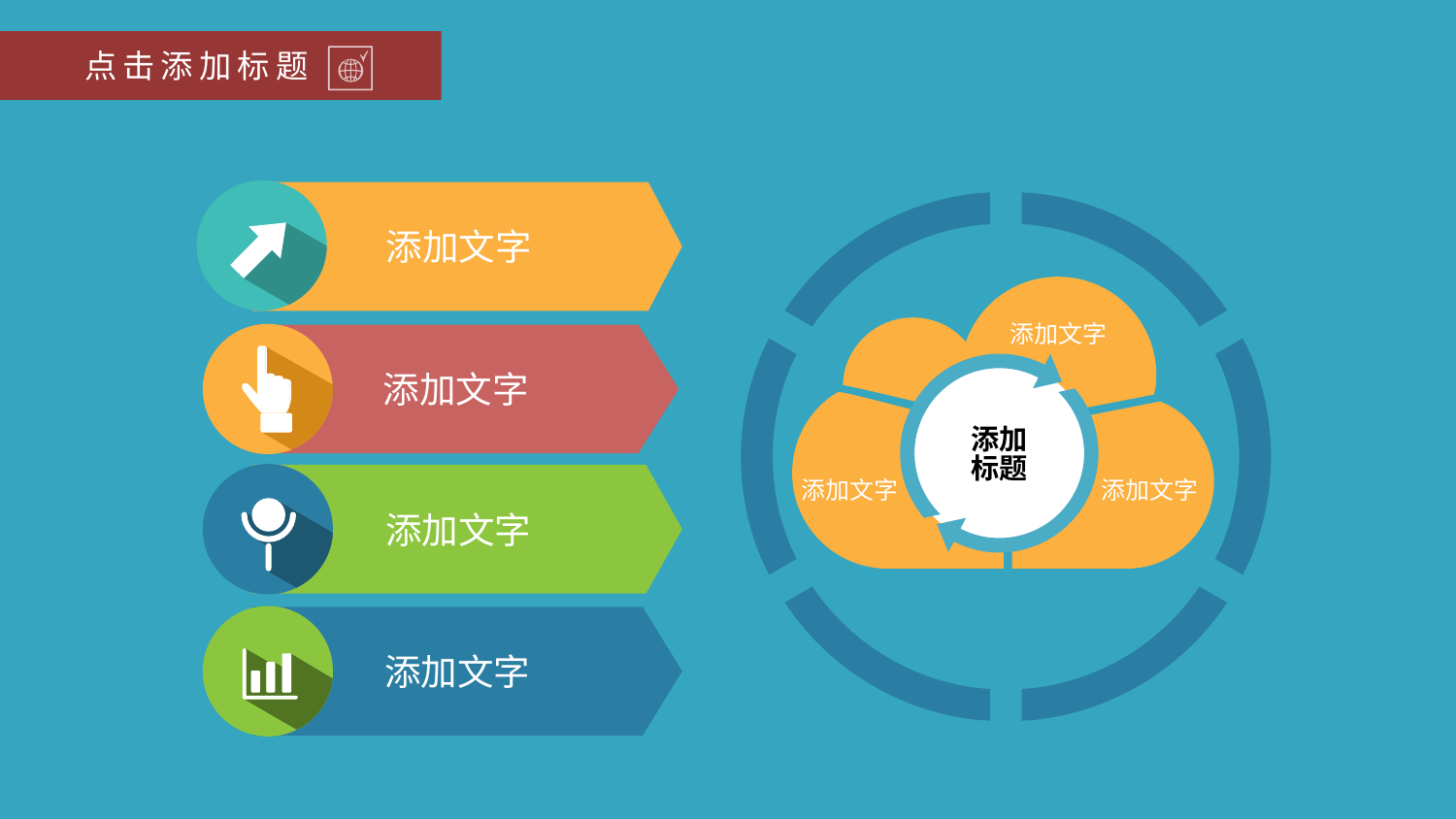

点击添加标题

添加文字

添加文字
添加文字
添加文字

添加标题

添加文字

添加文字

添加文字